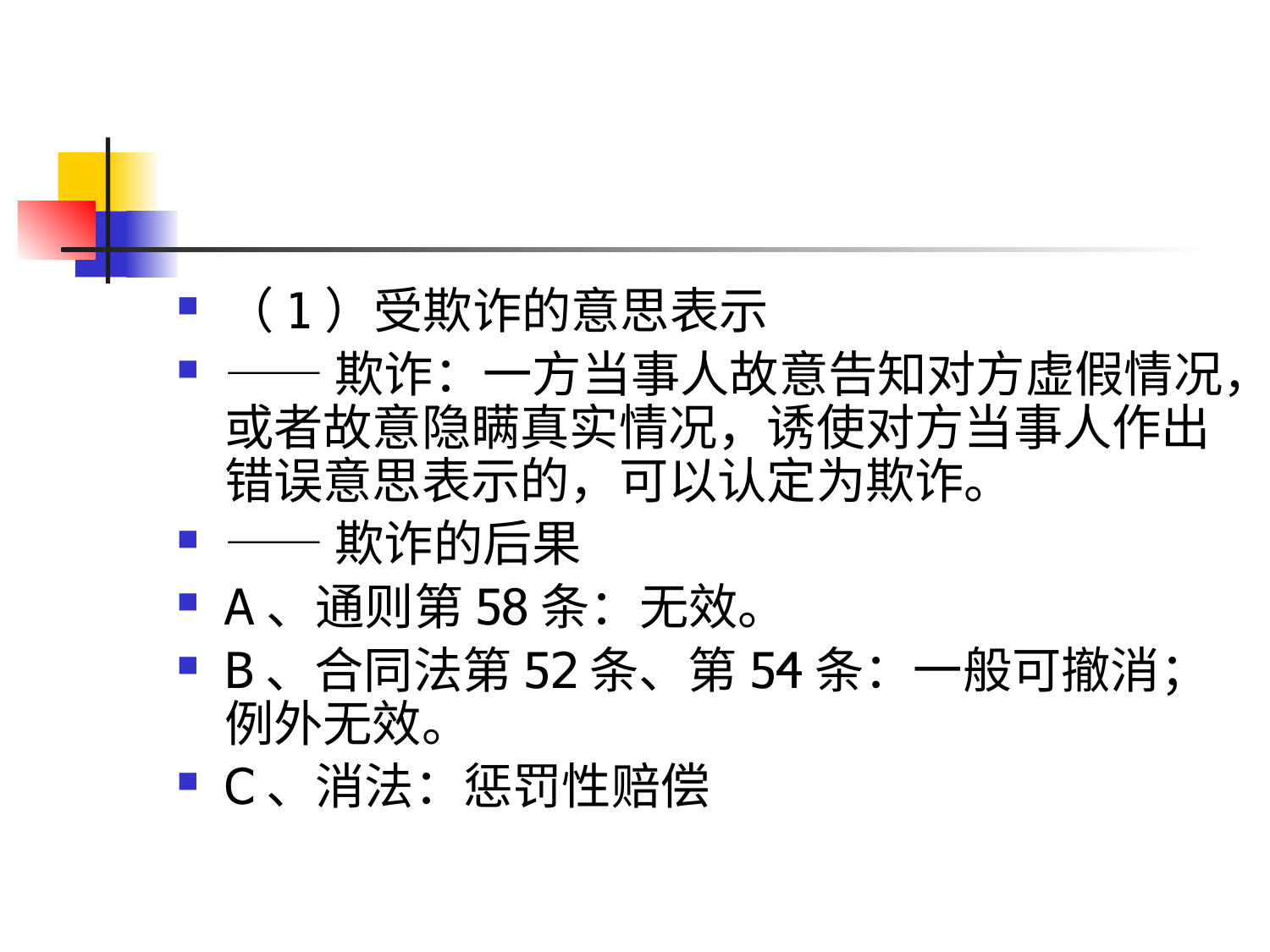

#
（1）受欺诈的意思表示
——欺诈：一方当事人故意告知对方虚假情况，或者故意隐瞒真实情况，诱使对方当事人作出错误意思表示的，可以认定为欺诈。
——欺诈的后果
A、通则第58条：无效。
B、合同法第52条、第54条：一般可撤消；例外无效。
C、消法：惩罚性赔偿